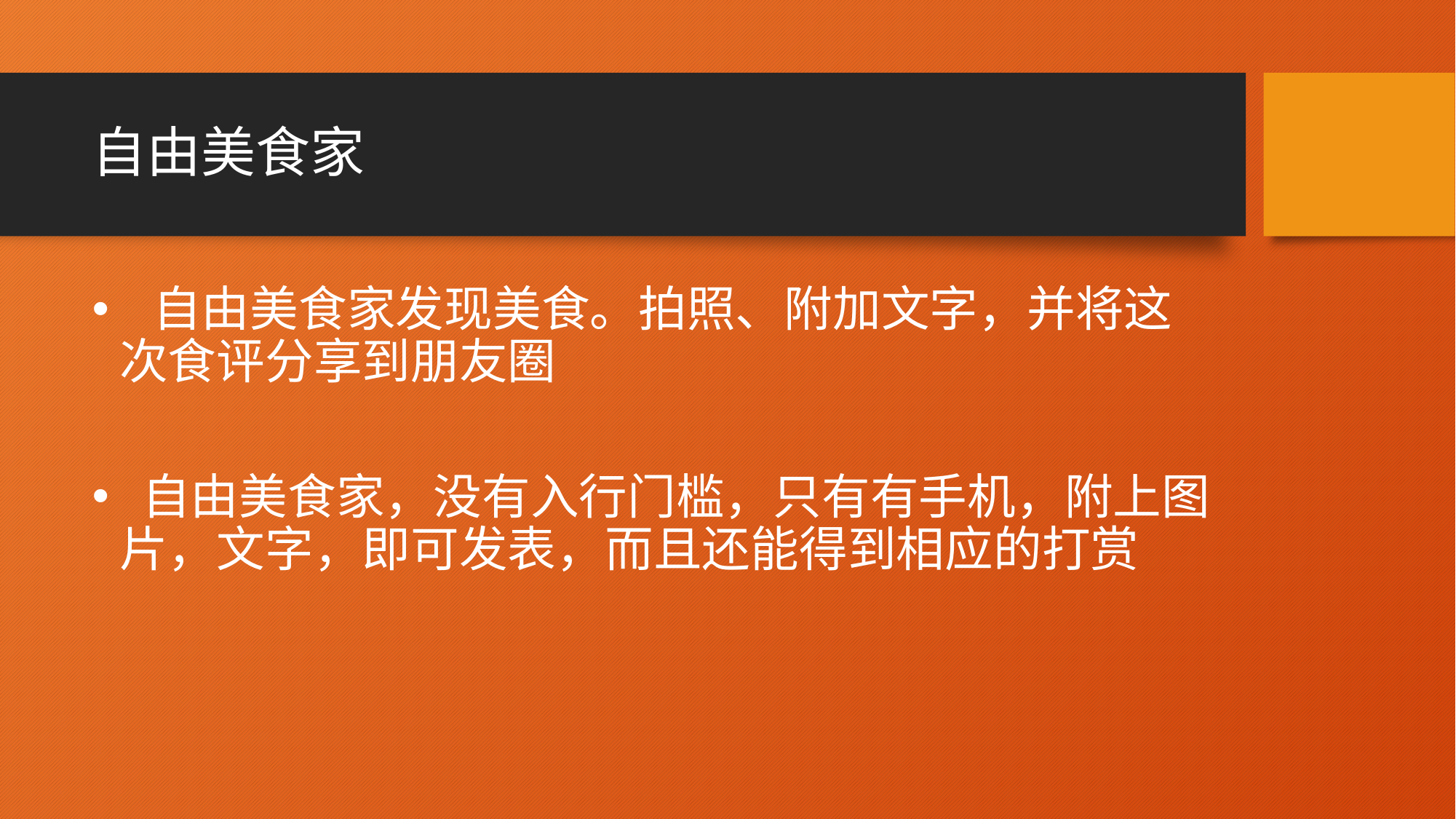

# 自由美食家
  自由美食家发现美食。拍照、附加文字，并将这次食评分享到朋友圈

 自由美食家，没有入行门槛，只有有手机，附上图片，文字，即可发表，而且还能得到相应的打赏